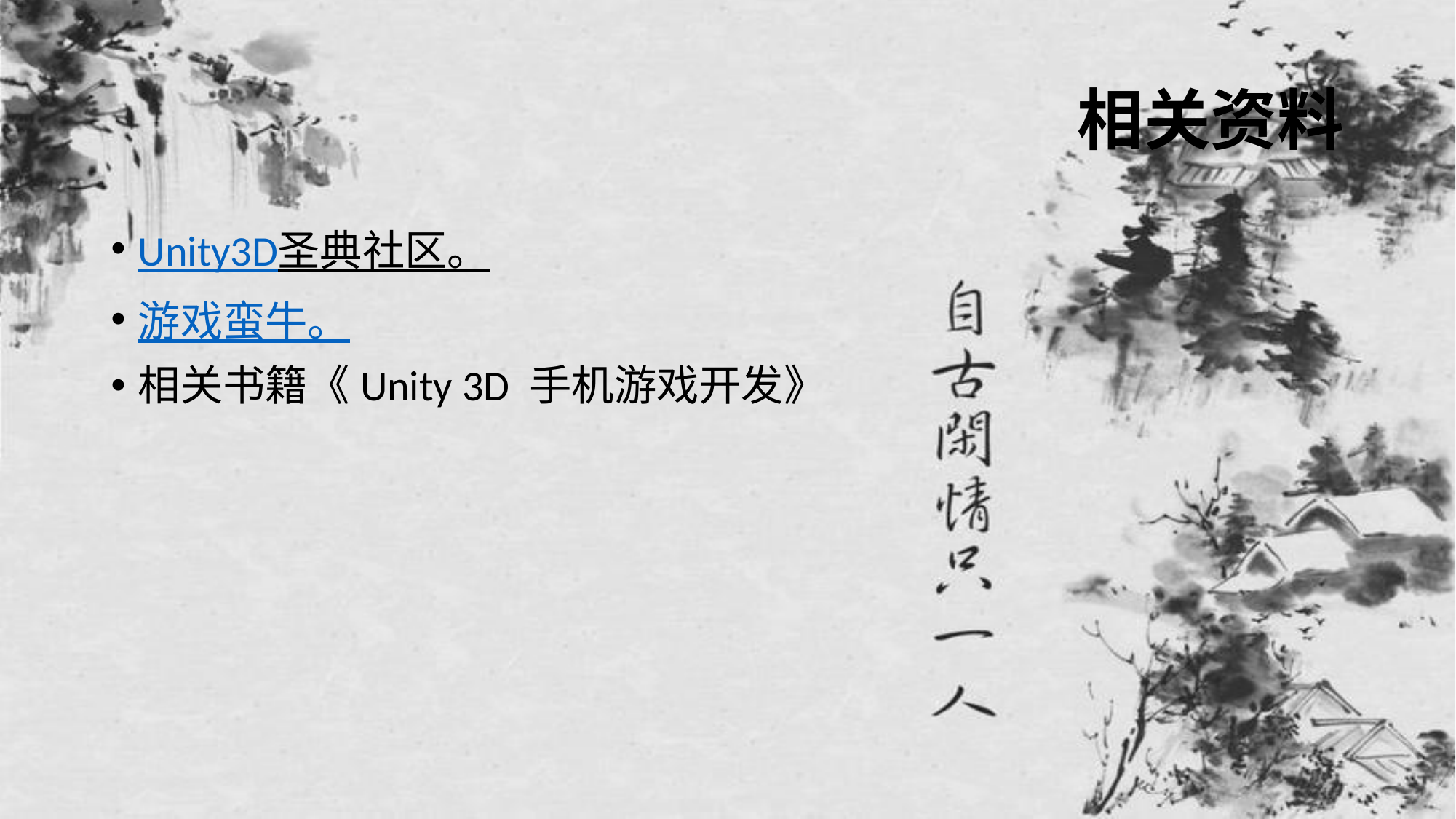

# 相关资料
Unity3D圣典社区。
游戏蛮牛。
相关书籍《Unity 3D 手机游戏开发》